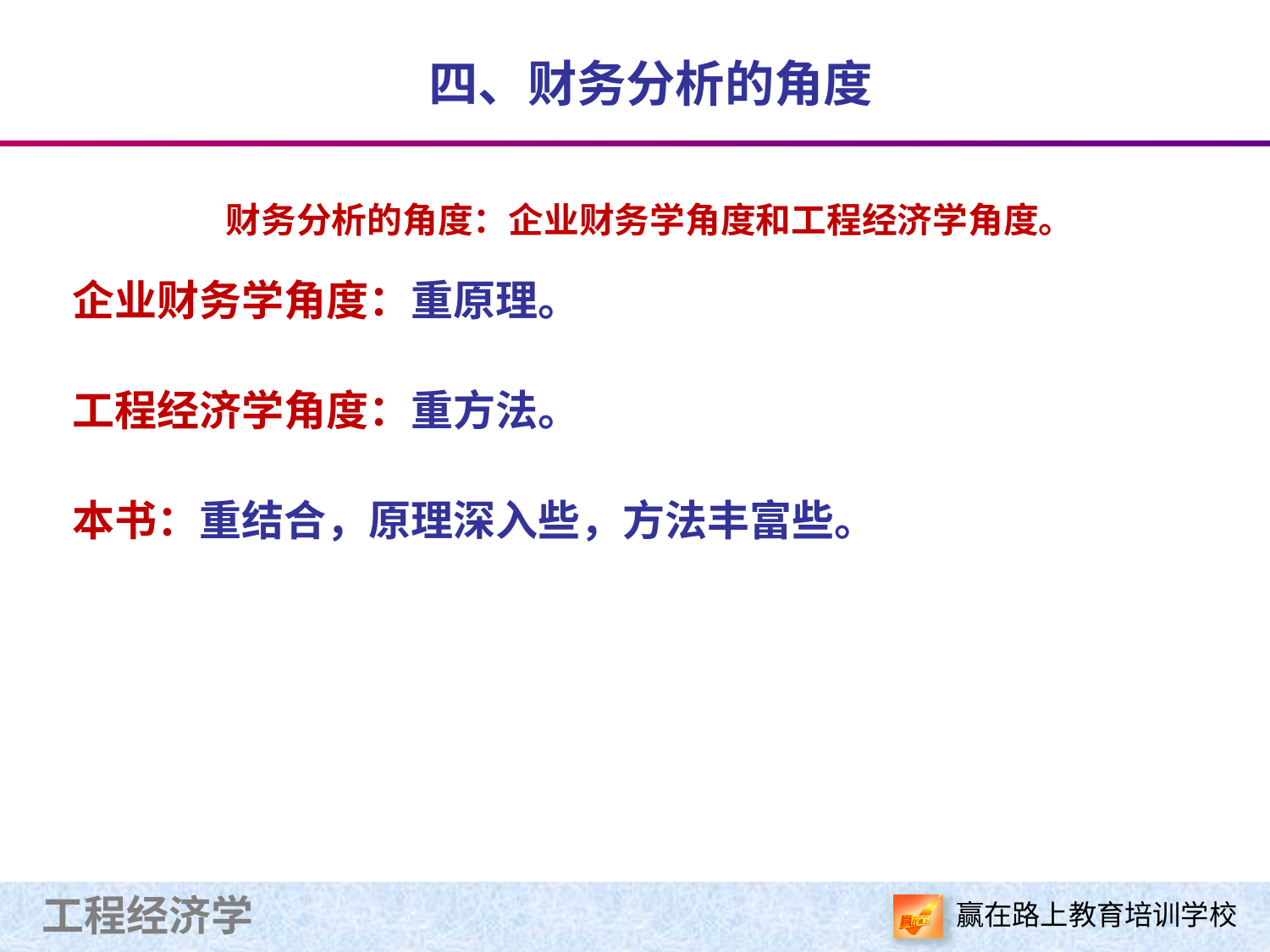

# 四、财务分析的角度
财务分析的角度：企业财务学角度和工程经济学角度。
企业财务学角度：重原理。
工程经济学角度：重方法。
本书：重结合，原理深入些，方法丰富些。